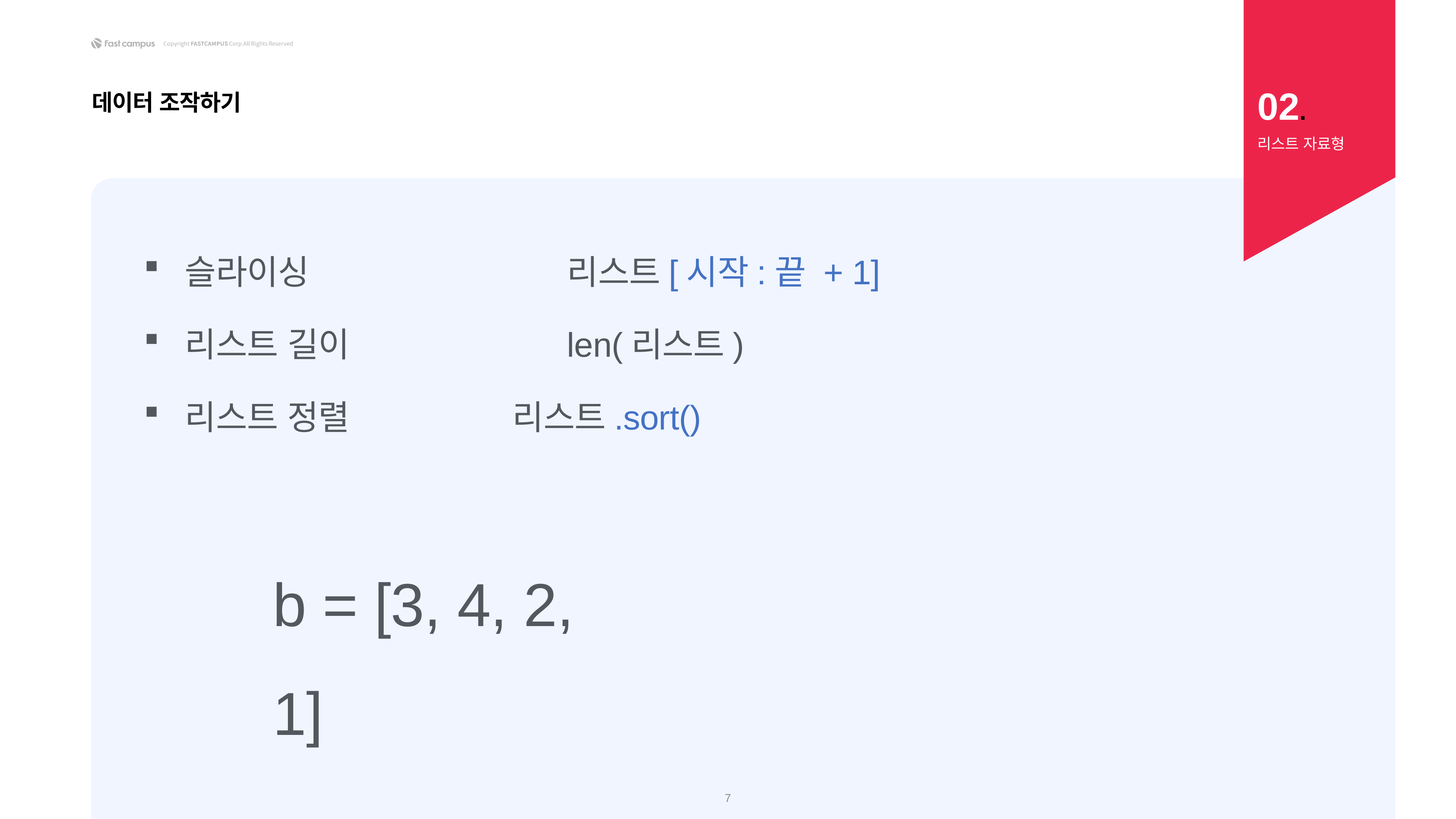

02.
데이터 조작하기
리스트 자료형
슬라이싱     				리스트[시작:끝 + 1]
리스트 길이				len(리스트)
리스트 정렬 			리스트.sort()
b = [3, 4, 2, 1]
7